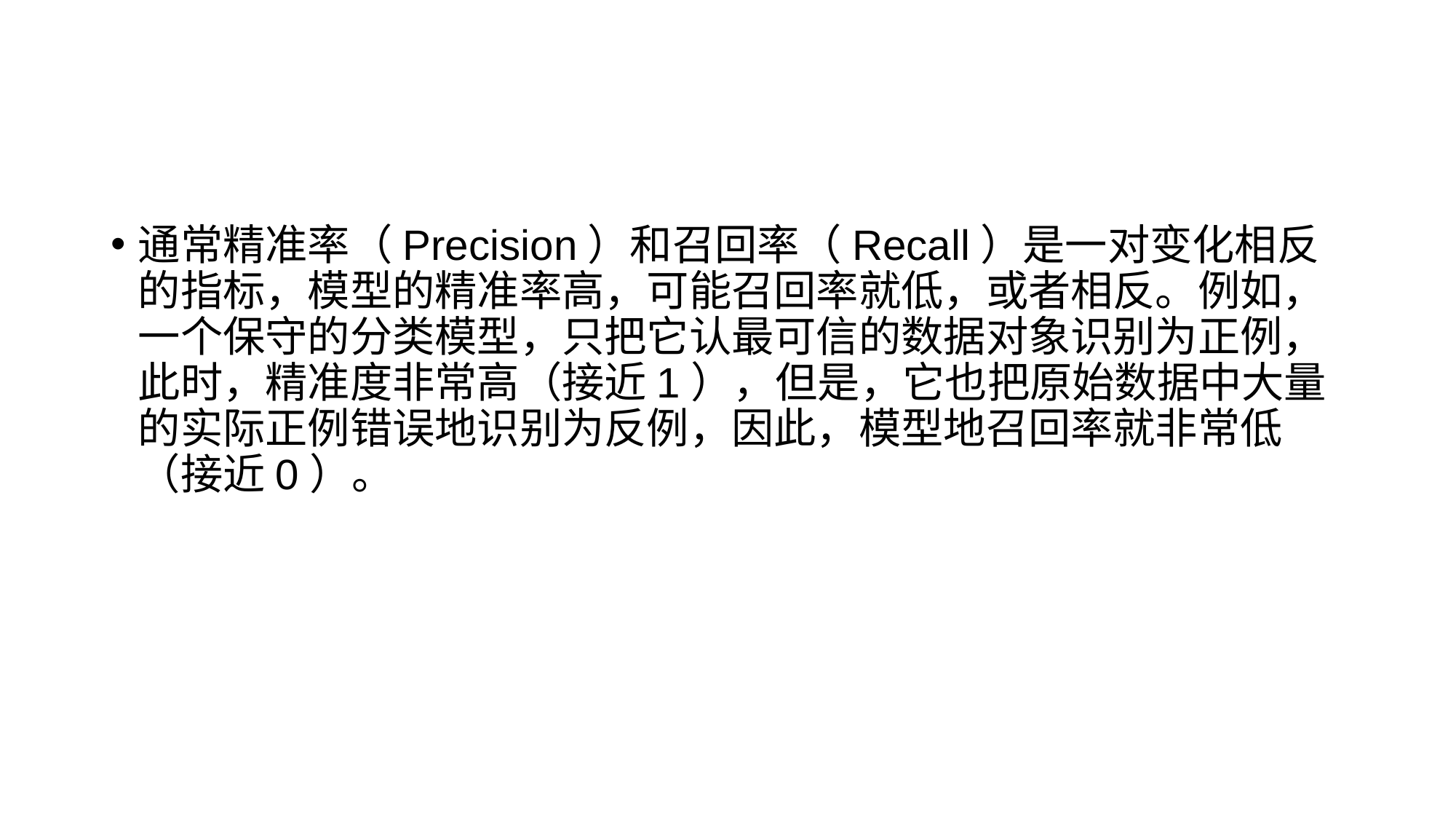

#
通常精准率（Precision）和召回率（Recall）是一对变化相反的指标，模型的精准率高，可能召回率就低，或者相反。例如，一个保守的分类模型，只把它认最可信的数据对象识别为正例，此时，精准度非常高（接近1），但是，它也把原始数据中大量的实际正例错误地识别为反例，因此，模型地召回率就非常低（接近0）。